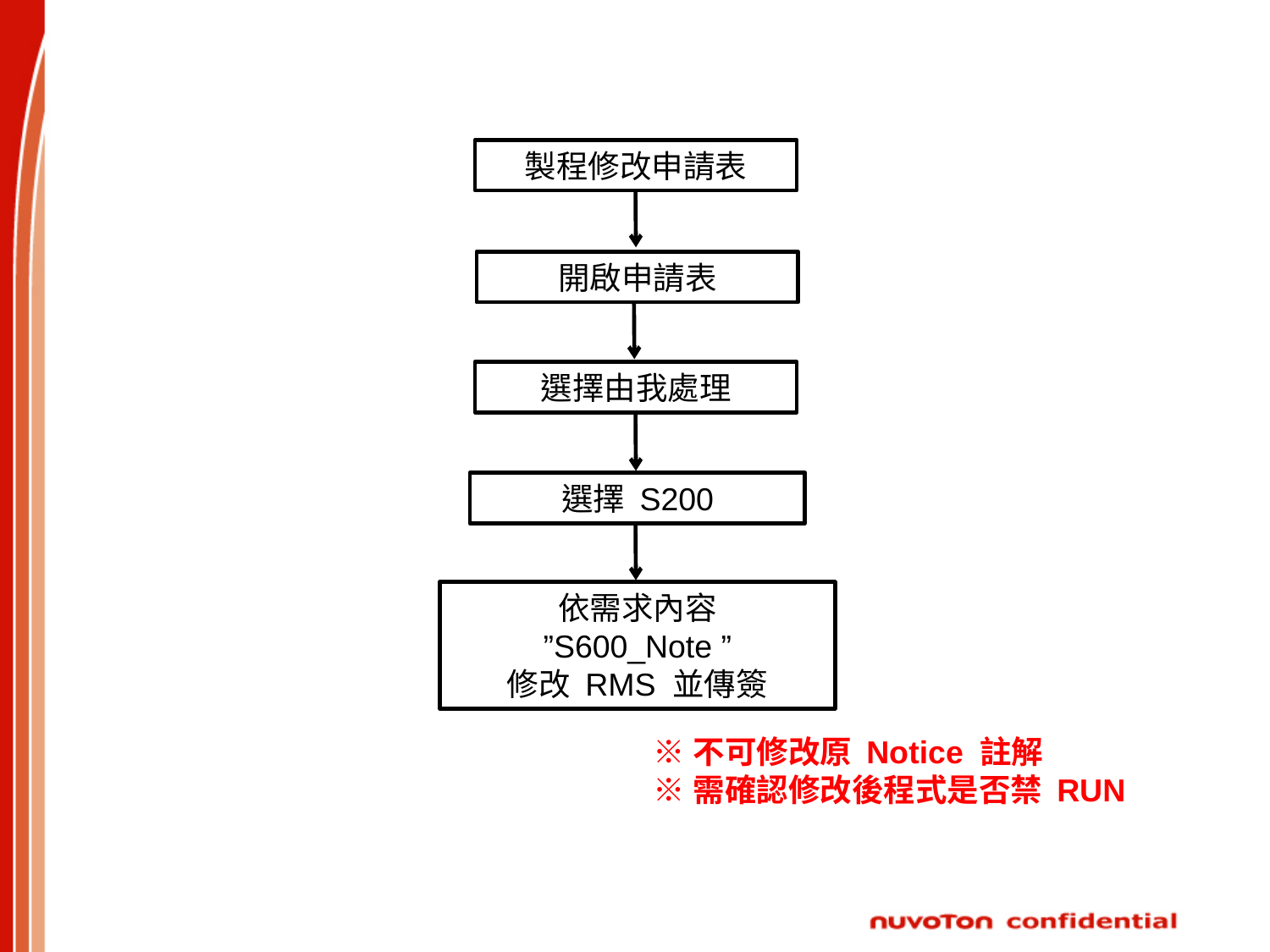

製程修改申請表
開啟申請表
選擇由我處理
選擇 S200
依需求內容
”S600_Note ”
修改 RMS 並傳簽
※不可修改原 Notice 註解
※需確認修改後程式是否禁 RUN